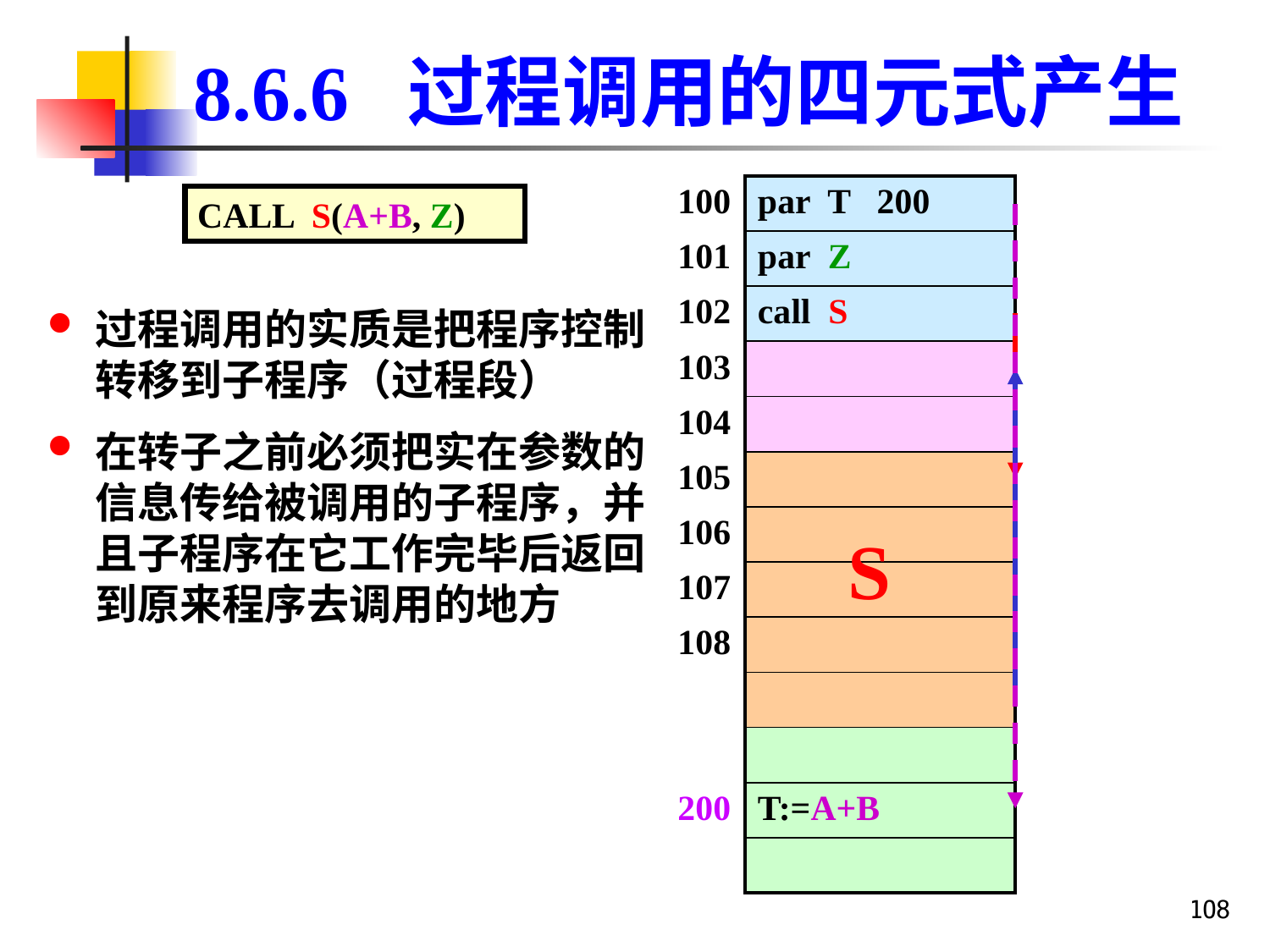

8.6.6  过程调用的四元式产生
| 100 | par T 200 |
| --- | --- |
| 101 | par Z |
| 102 | call S |
| 103 |  |
| 104 |  |
| 105 |  |
| 106 |  |
| 107 |  |
| 108 |  |
|  |  |
|  |  |
| 200 | T:=A+B |
|  |  |
CALL  S(A+B, Z)
过程调用的实质是把程序控制转移到子程序（过程段）
在转子之前必须把实在参数的信息传给被调用的子程序，并且子程序在它工作完毕后返回到原来程序去调用的地方
S
108